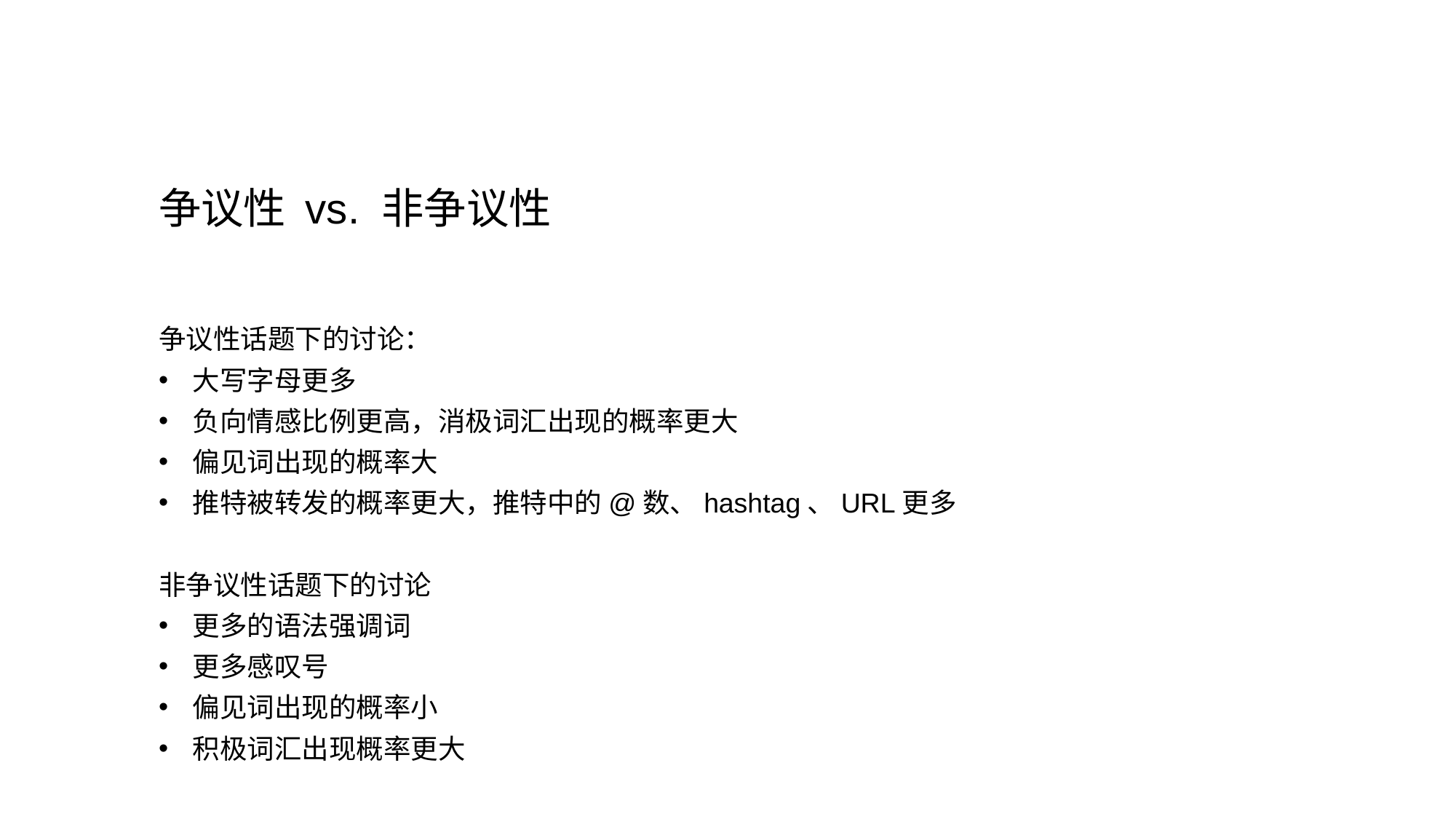

争议性 vs. 非争议性

争议性话题下的讨论：
大写字母更多
负向情感比例更高，消极词汇出现的概率更大
偏见词出现的概率大
推特被转发的概率更大，推特中的@数、hashtag、URL更多

非争议性话题下的讨论
更多的语法强调词
更多感叹号
偏见词出现的概率小
积极词汇出现概率更大